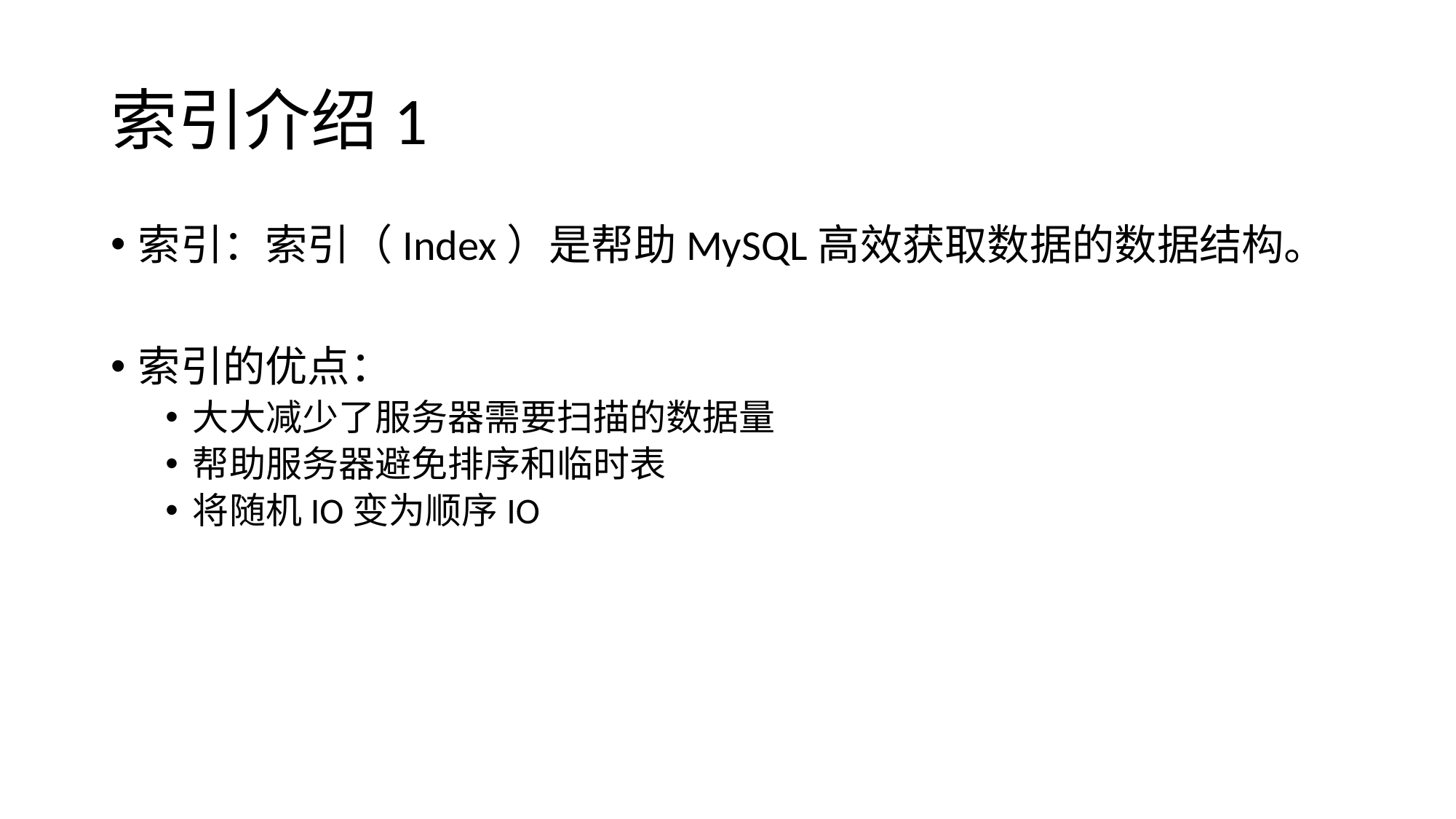

# 索引介绍1
索引：索引（Index）是帮助MySQL高效获取数据的数据结构。

索引的优点：
大大减少了服务器需要扫描的数据量
帮助服务器避免排序和临时表
将随机IO变为顺序IO